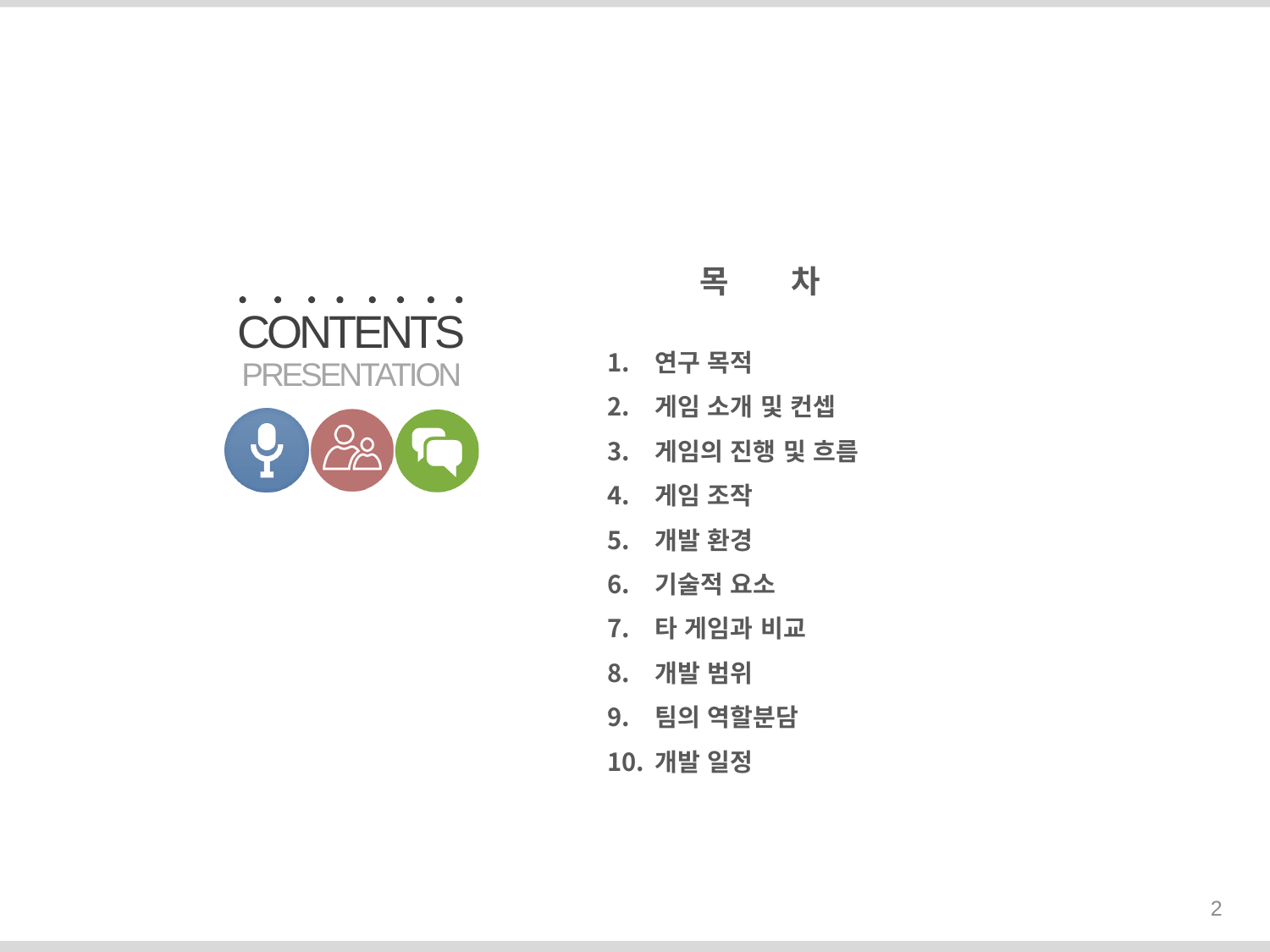

목       차
연구 목적
게임 소개 및 컨셉
게임의 진행 및 흐름
게임 조작
개발 환경
기술적 요소
타 게임과 비교
개발 범위
팀의 역할분담
개발 일정

2